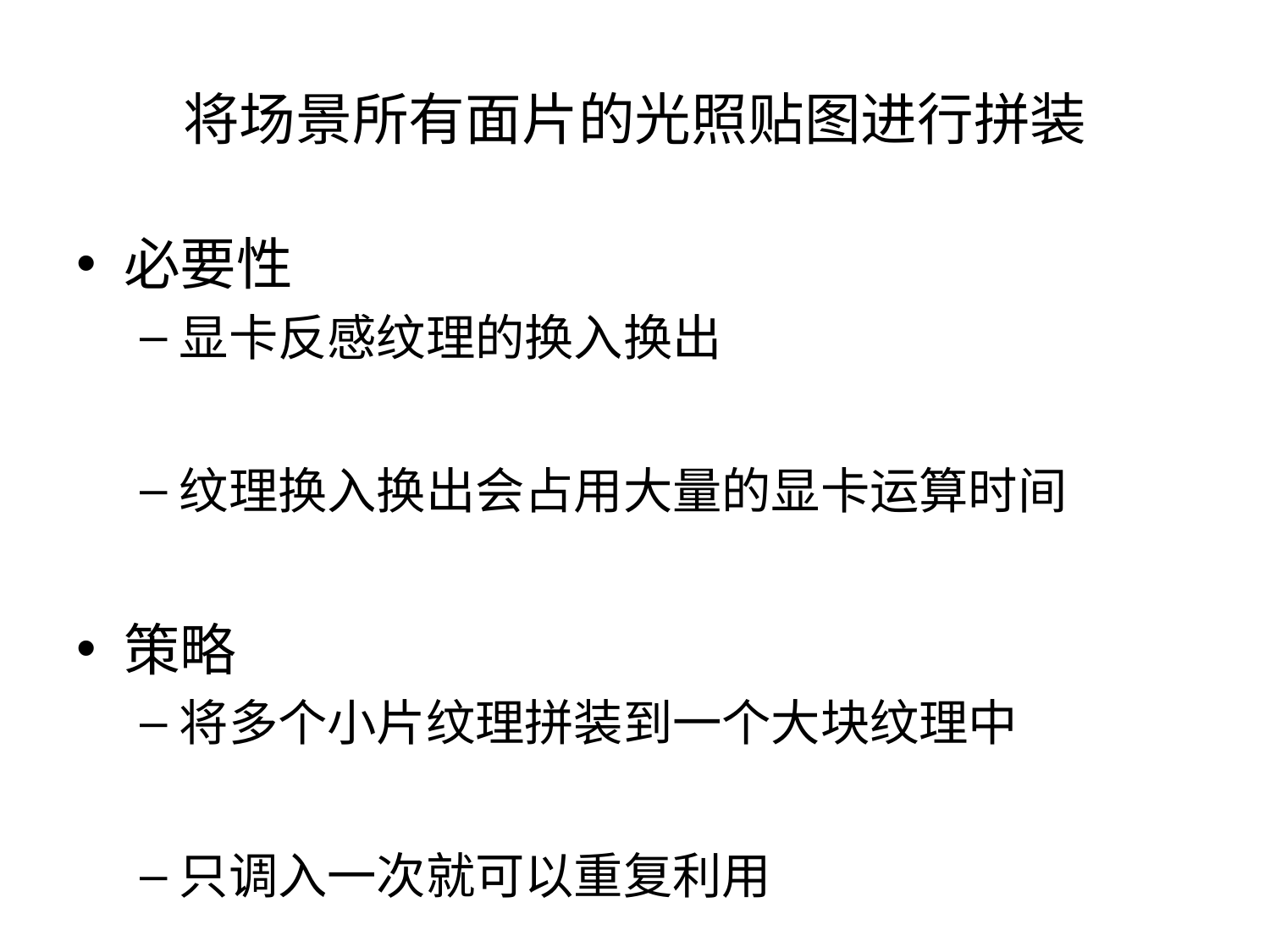

# 将场景所有面片的光照贴图进行拼装
必要性
显卡反感纹理的换入换出

纹理换入换出会占用大量的显卡运算时间

策略
将多个小片纹理拼装到一个大块纹理中

只调入一次就可以重复利用